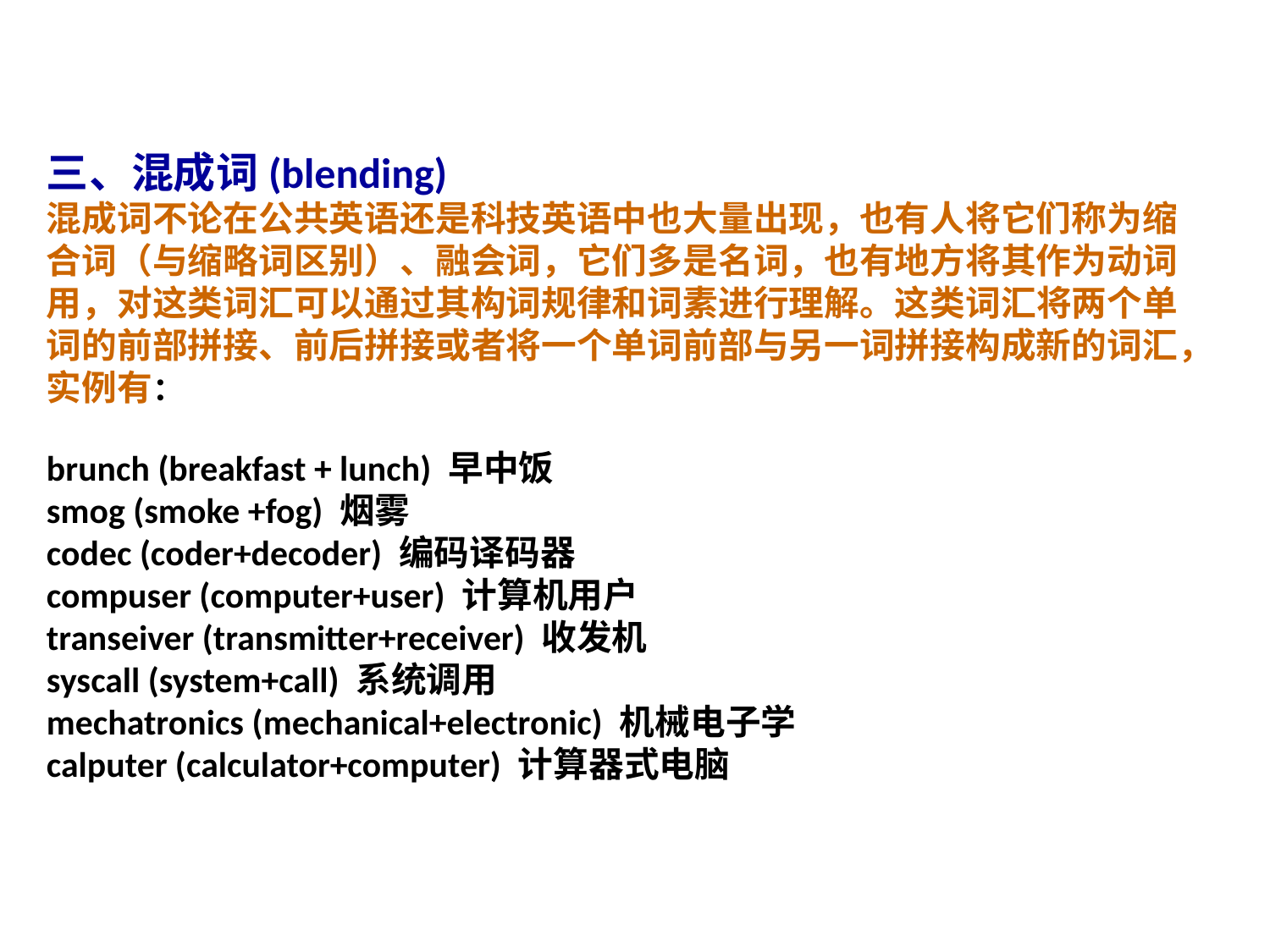

三、混成词(blending)
混成词不论在公共英语还是科技英语中也大量出现，也有人将它们称为缩合词（与缩略词区别）、融会词，它们多是名词，也有地方将其作为动词用，对这类词汇可以通过其构词规律和词素进行理解。这类词汇将两个单词的前部拼接、前后拼接或者将一个单词前部与另一词拼接构成新的词汇，实例有：

brunch (breakfast + lunch) 早中饭
smog (smoke +fog) 烟雾
codec (coder+decoder) 编码译码器
compuser (computer+user) 计算机用户
transeiver (transmitter+receiver) 收发机
syscall (system+call) 系统调用
mechatronics (mechanical+electronic) 机械电子学
calputer (calculator+computer) 计算器式电脑